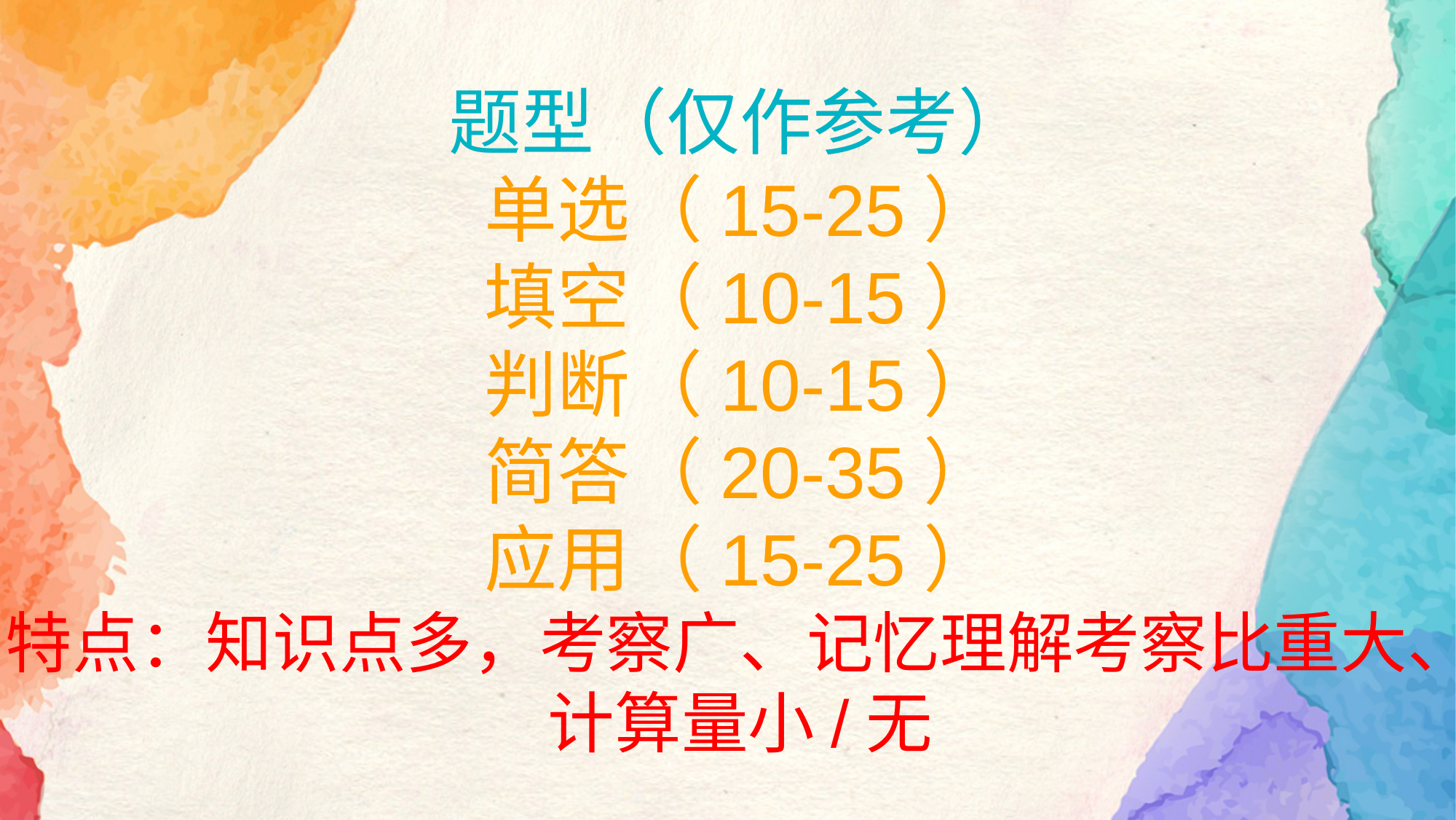

题型（仅作参考）
单选（15-25）
填空（10-15）
判断（10-15）
简答（20-35）
应用（15-25）
特点：知识点多，考察广、记忆理解考察比重大、
计算量小/无